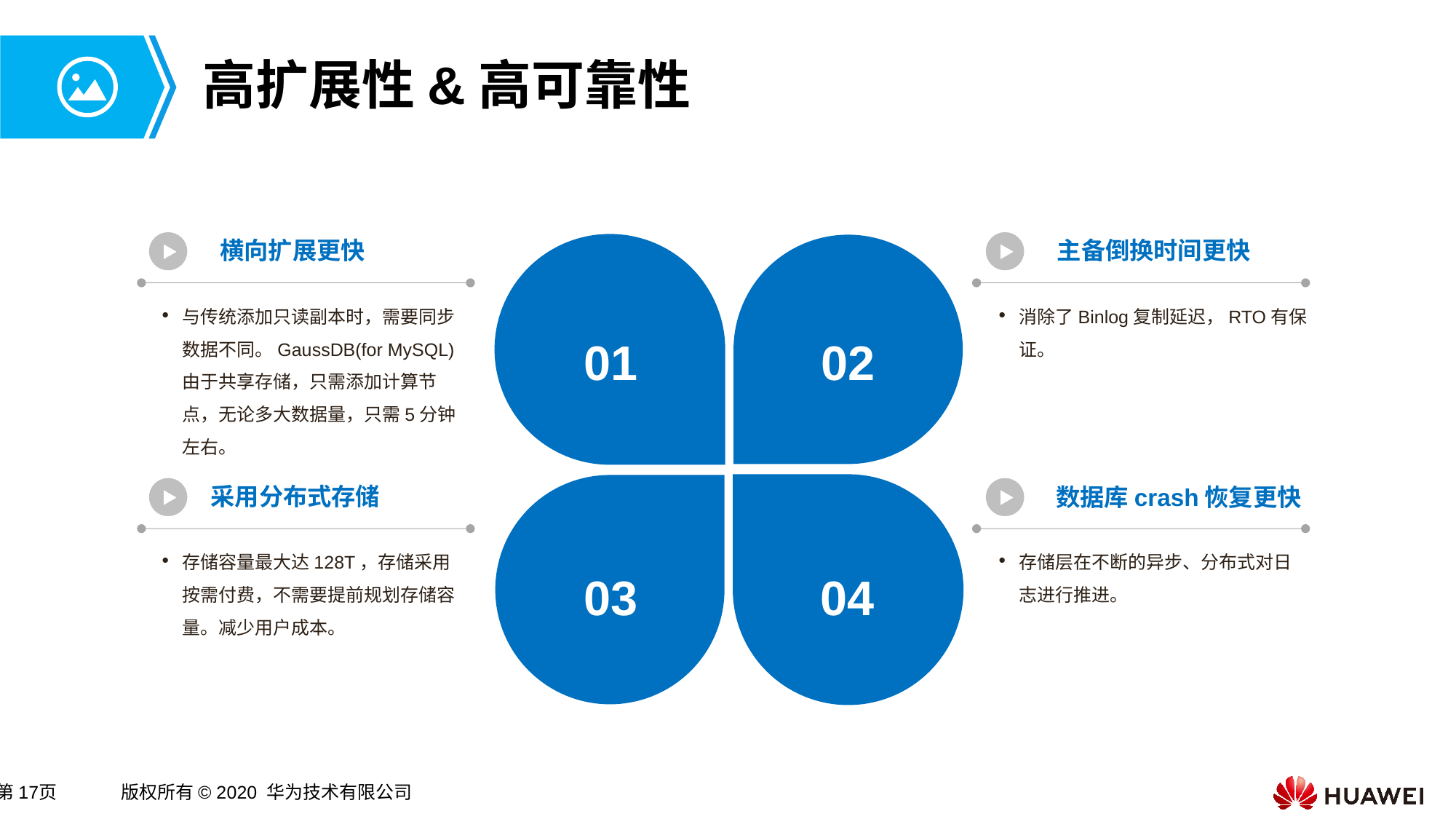

# 高扩展性&高可靠性
横向扩展更快
主备倒换时间更快

01

02
与传统添加只读副本时，需要同步数据不同。GaussDB(for MySQL) 由于共享存储，只需添加计算节点，无论多大数据量，只需5分钟左右。
消除了Binlog复制延迟，RTO有保证。

03

04
采用分布式存储
数据库crash恢复更快

存储容量最大达128T，存储采用按需付费，不需要提前规划存储容量。减少用户成本。
存储层在不断的异步、分布式对日志进行推进。